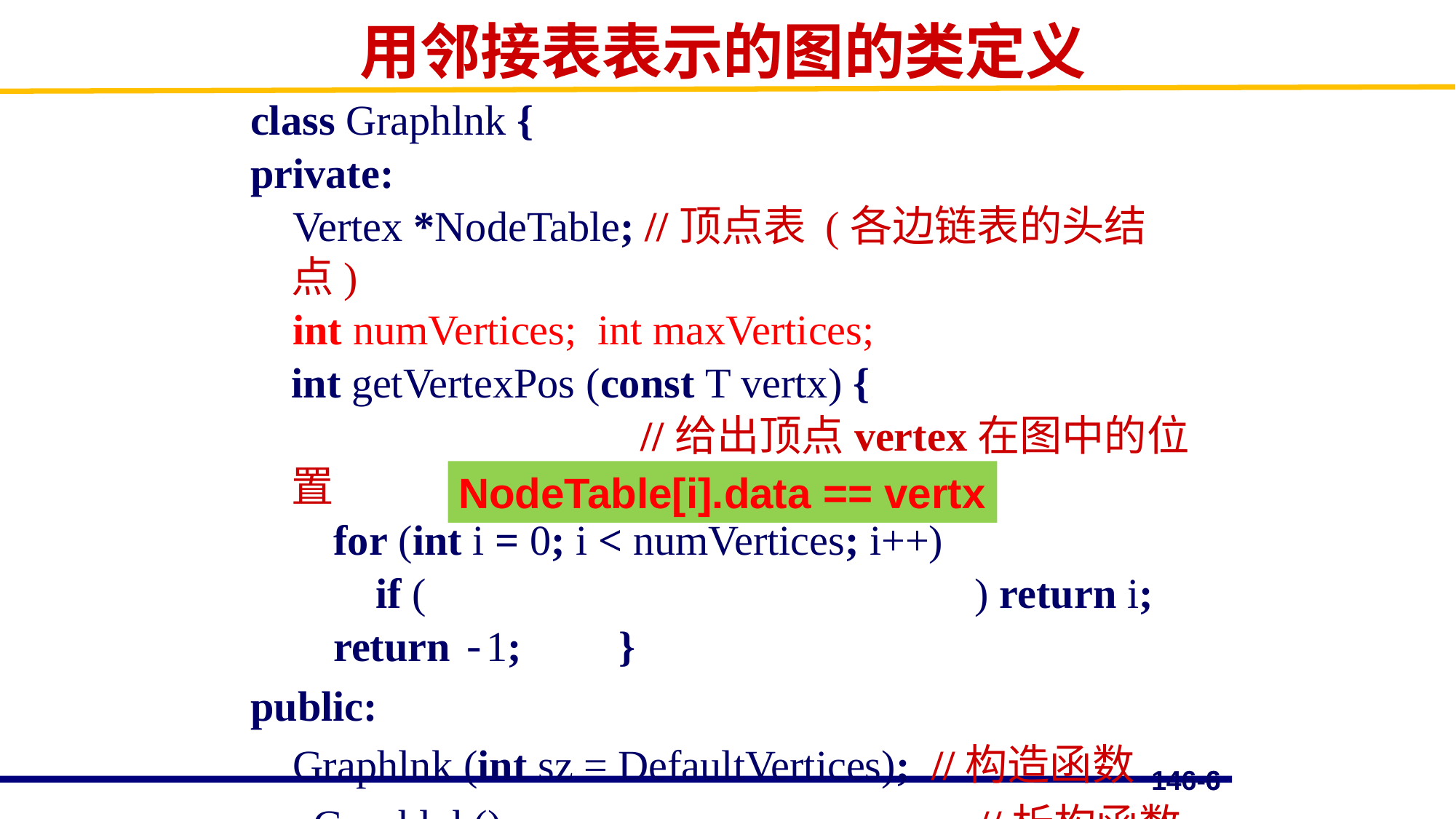

用邻接表表示的图的类定义
class Graphlnk {
private:
    Vertex *NodeTable; //顶点表 (各边链表的头结点)
    int numVertices;  int maxVertices;
	int getVertexPos (const T vertx) {
                                     //给出顶点vertex在图中的位置
	    for (int i = 0; i < numVertices; i++)
	        if (                                                    ) return i;
 	    return -1; 	}
public:
    Graphlnk (int sz = DefaultVertices);  //构造函数
   	~Graphlnk();				   //析构函数
NodeTable[i].data == vertx
6
146-6